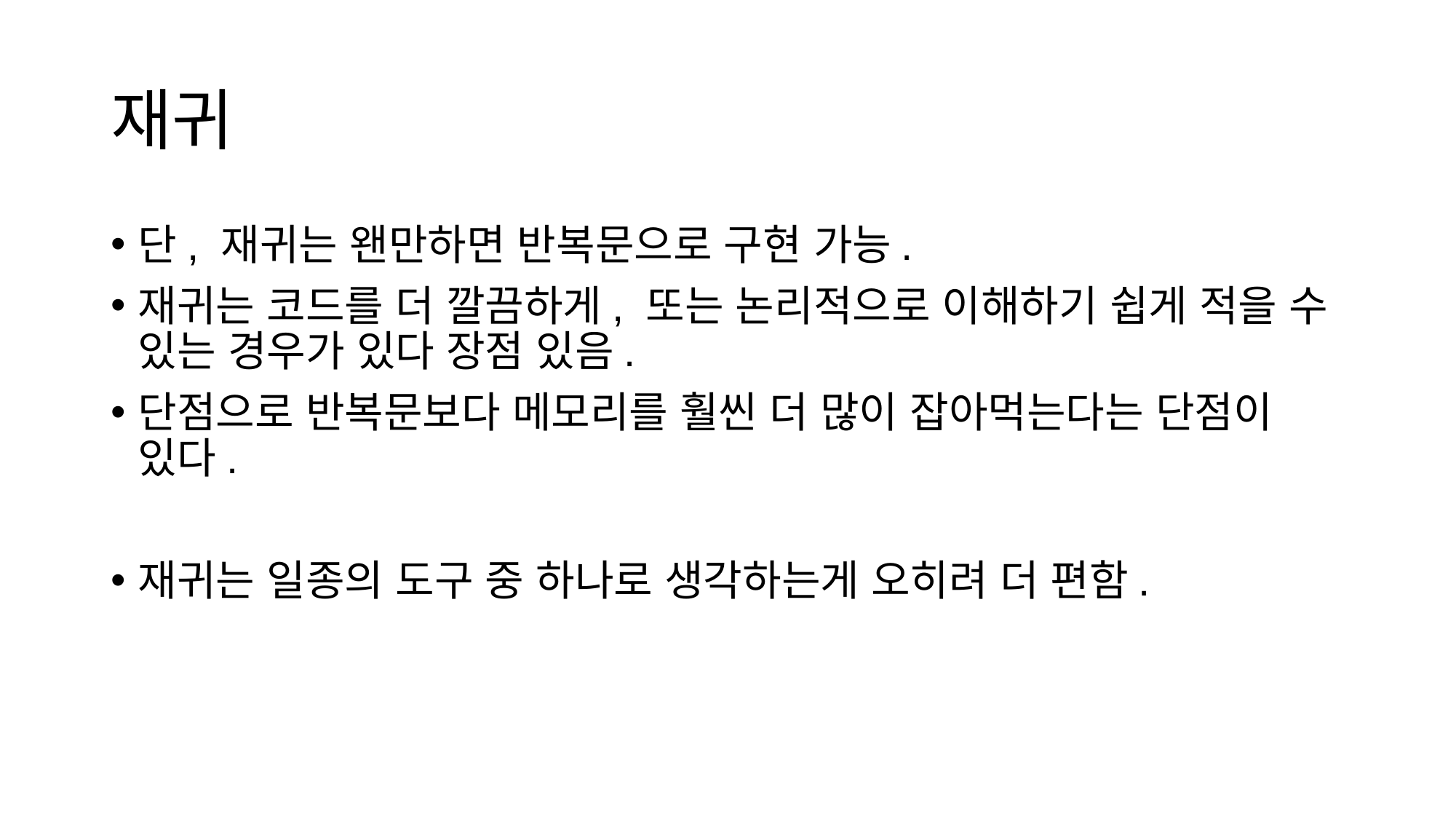

# 재귀
단, 재귀는 왠만하면 반복문으로 구현 가능.
재귀는 코드를 더 깔끔하게, 또는 논리적으로 이해하기 쉽게 적을 수 있는 경우가 있다 장점 있음.
단점으로 반복문보다 메모리를 훨씬 더 많이 잡아먹는다는 단점이 있다.

재귀는 일종의 도구 중 하나로 생각하는게 오히려 더 편함.